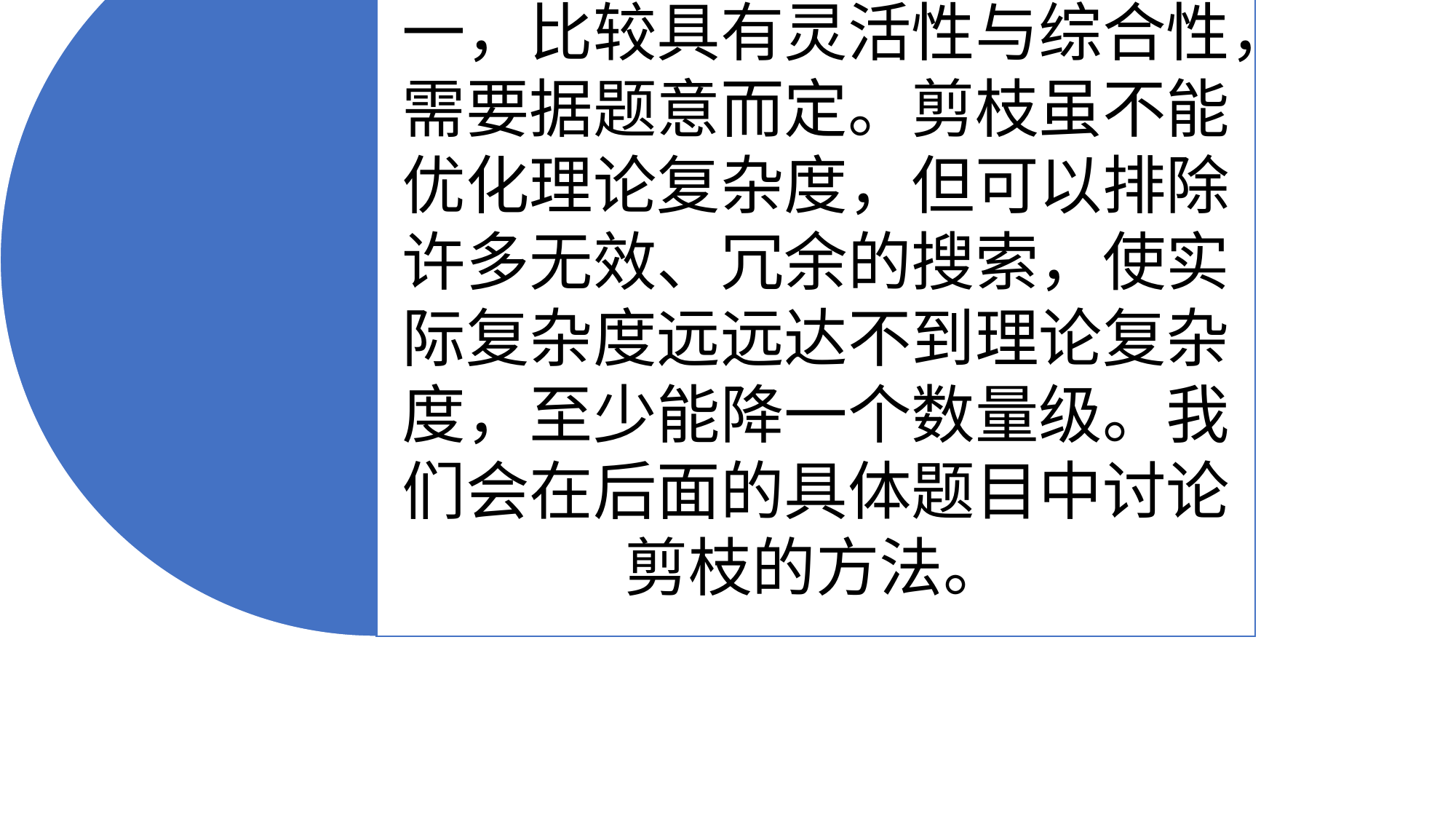

# 剪枝
剪枝是优化搜索的常见技巧之一，比较具有灵活性与综合性，需要据题意而定。剪枝虽不能优化理论复杂度，但可以排除许多无效、冗余的搜索，使实际复杂度远远达不到理论复杂度，至少能降一个数量级。我们会在后面的具体题目中讨论剪枝的方法。